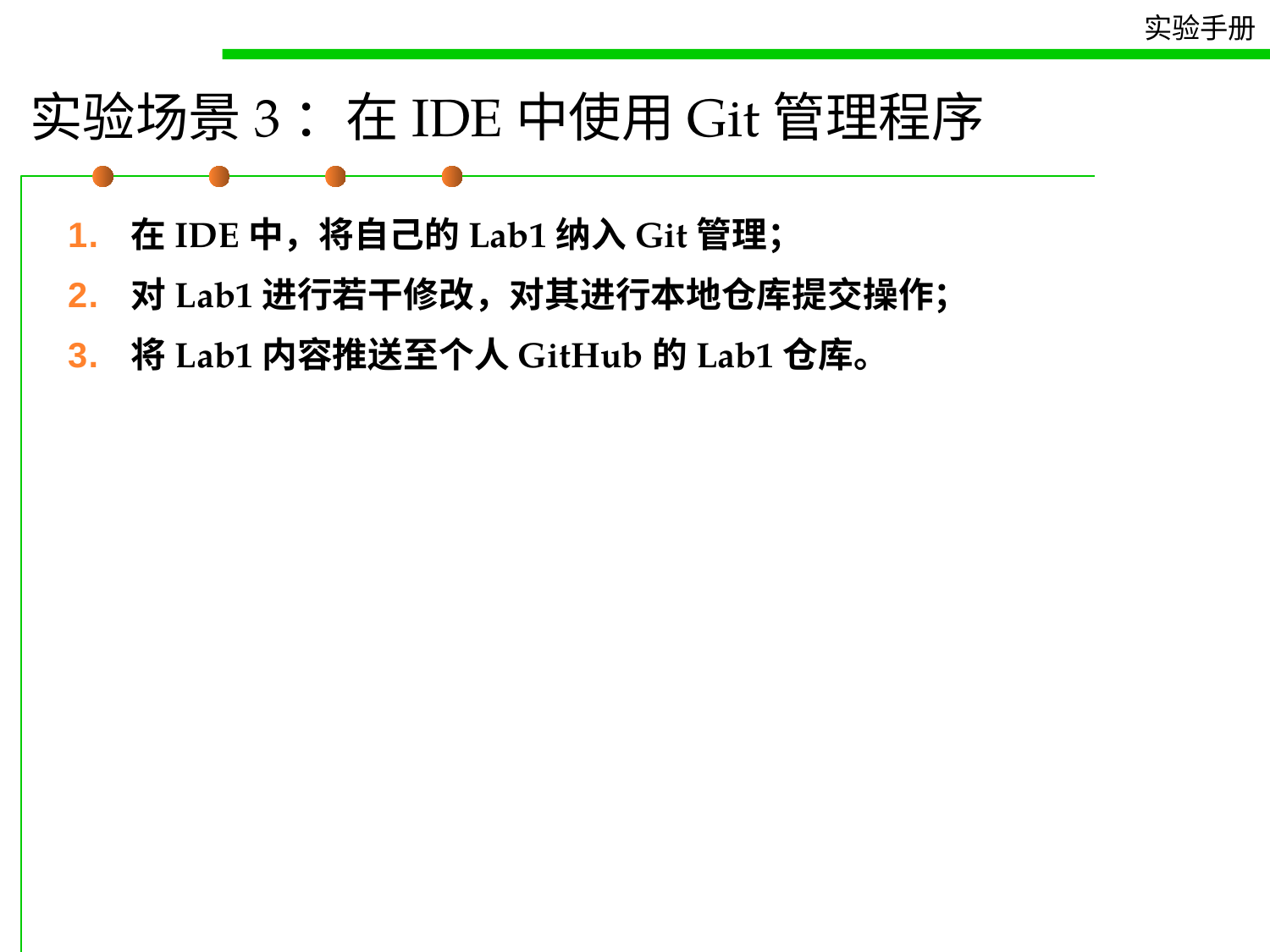

# 实验场景3：在IDE中使用Git管理程序
在IDE中，将自己的Lab1纳入Git管理；
对Lab1进行若干修改，对其进行本地仓库提交操作；
将Lab1内容推送至个人GitHub的Lab1仓库。